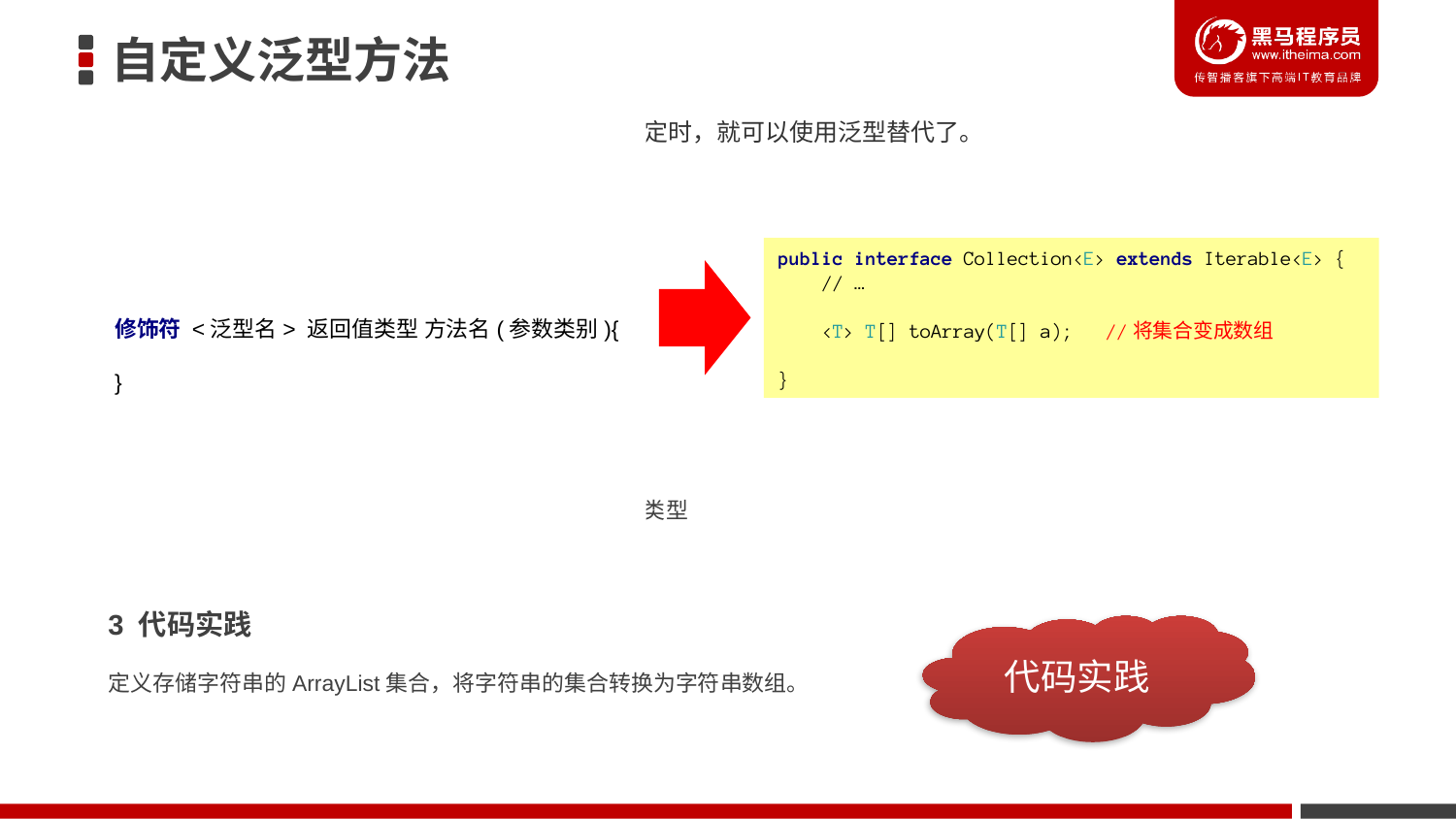

# 自定义泛型方法
当定义方法时，方法中参数类型，返回值类型不确定时，就可以使用泛型替代了。
1 定义格式
public interface Collection<E> extends Iterable<E> {
    // …
    <T> T[] toArray(T[] a);   //将集合变成数组
}
在方法的返回值类型前，加上泛型

修饰符 <泛型名> 返回值类型 方法名(参数类别){
}
2 泛型的指定
调用含有泛型的方法时，传入的数据其类型就是泛型的类型
3 代码实践
代码实践
定义存储字符串的ArrayList集合，将字符串的集合转换为字符串数组。